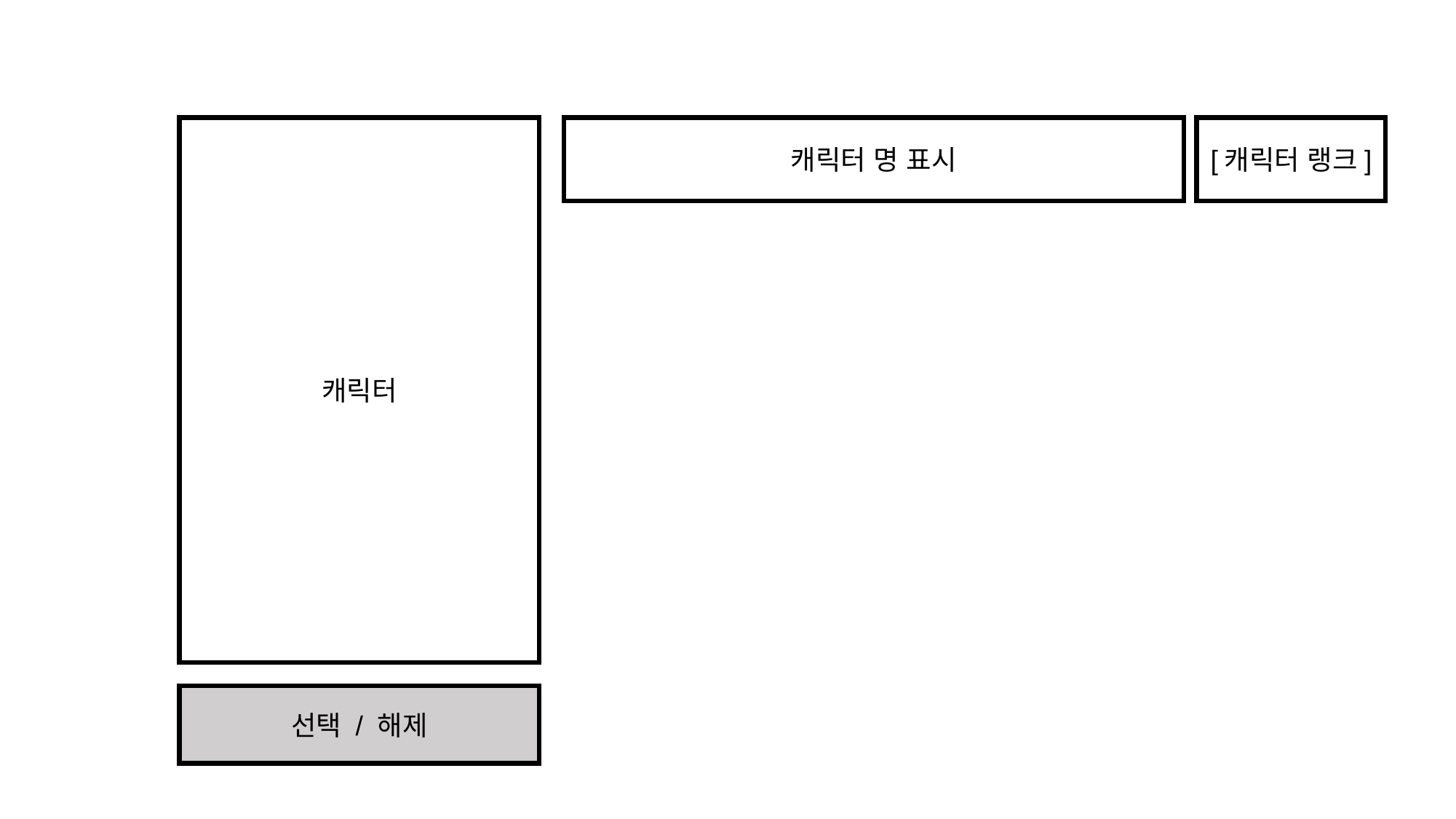

캐릭터
캐릭터 명 표시
[캐릭터 랭크]
선택 / 해제